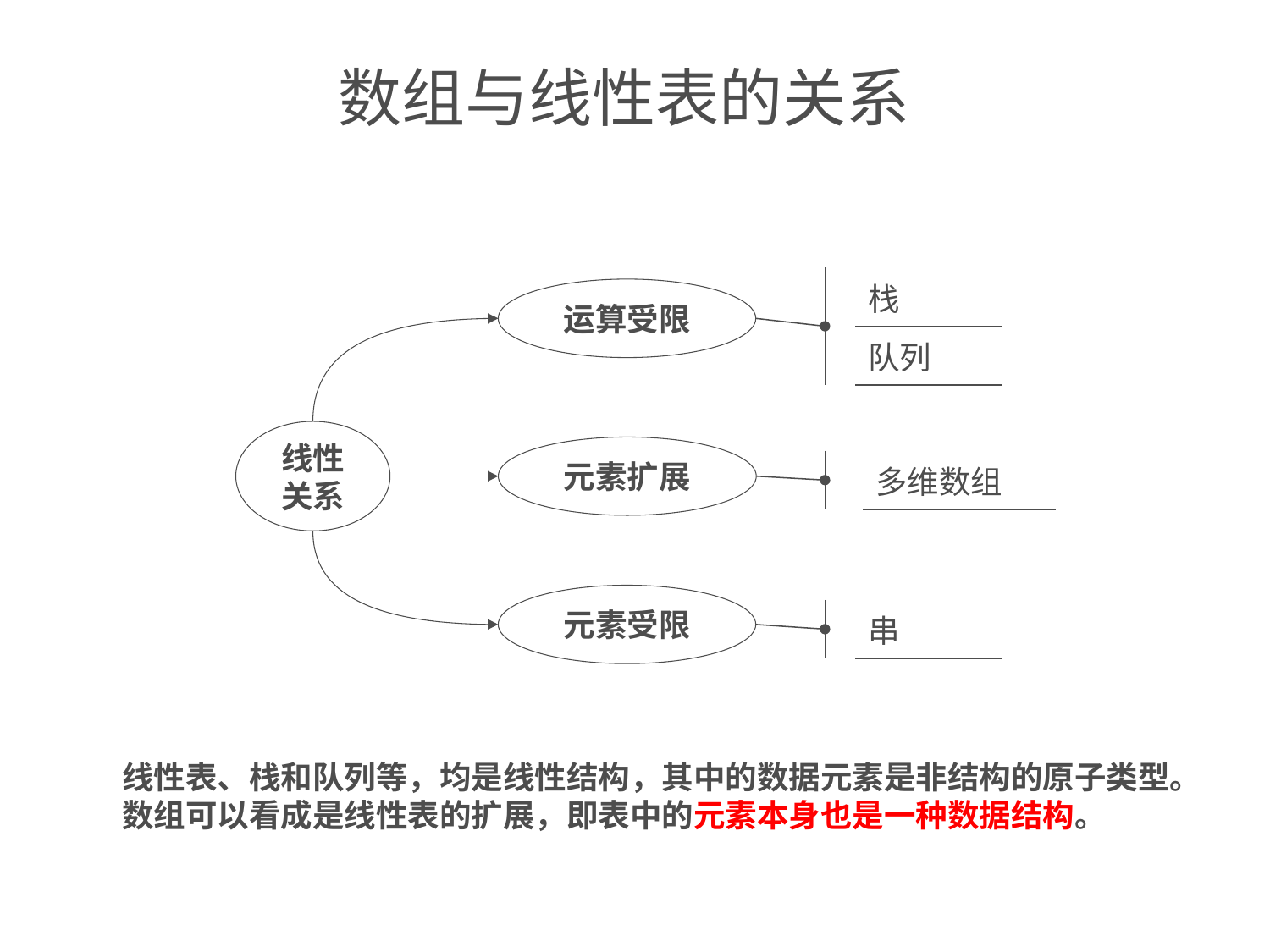

# 数组与线性表的关系
|  | 栈 |
| --- | --- |
|  | 队列 |
运算受限
线性关系
元素扩展
|  | 多维数组 |
| --- | --- |
元素受限
|  | 串 |
| --- | --- |
线性表、栈和队列等，均是线性结构，其中的数据元素是非结构的原子类型。
数组可以看成是线性表的扩展，即表中的元素本身也是一种数据结构。

5